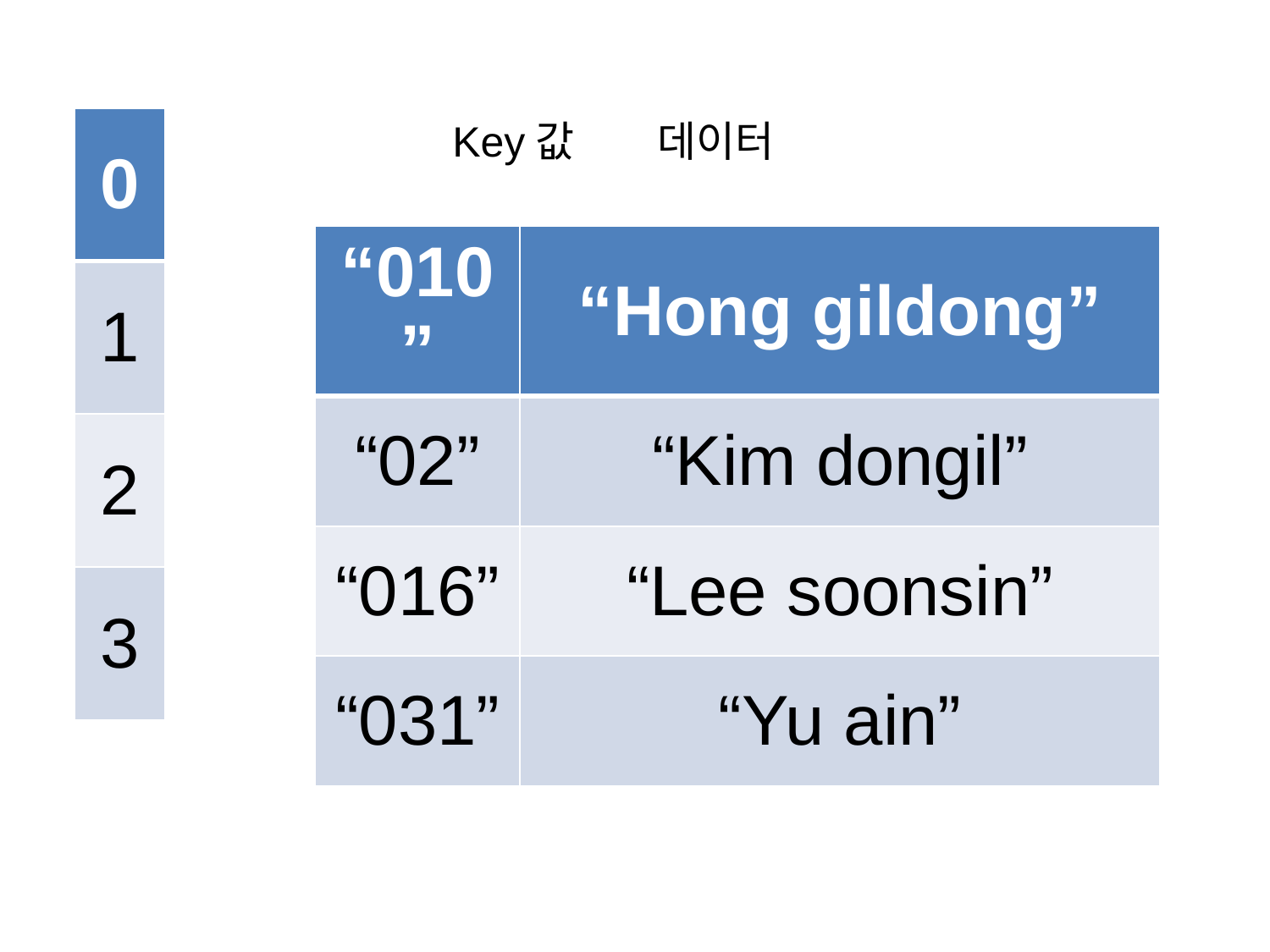

| 0 |
| --- |
| 1 |
| 2 |
| 3 |
Key값       데이터
| “010” | “Hong gildong” |
| --- | --- |
| “02” | “Kim dongil” |
| “016” | “Lee soonsin” |
| “031” | “Yu ain” |